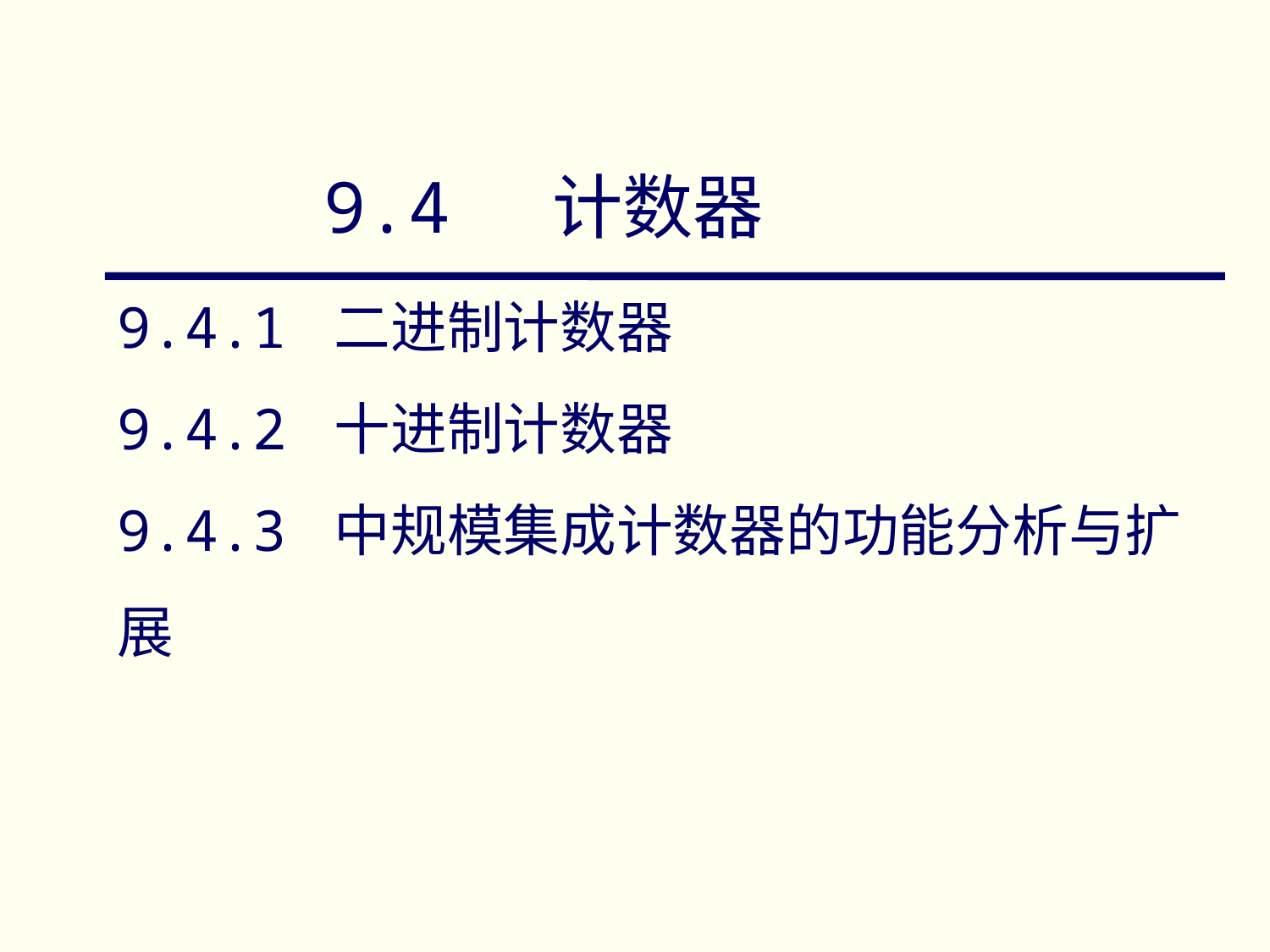

9.4  计数器

9.4.1 二进制计数器
9.4.2 十进制计数器
9.4.3 中规模集成计数器的功能分析与扩展